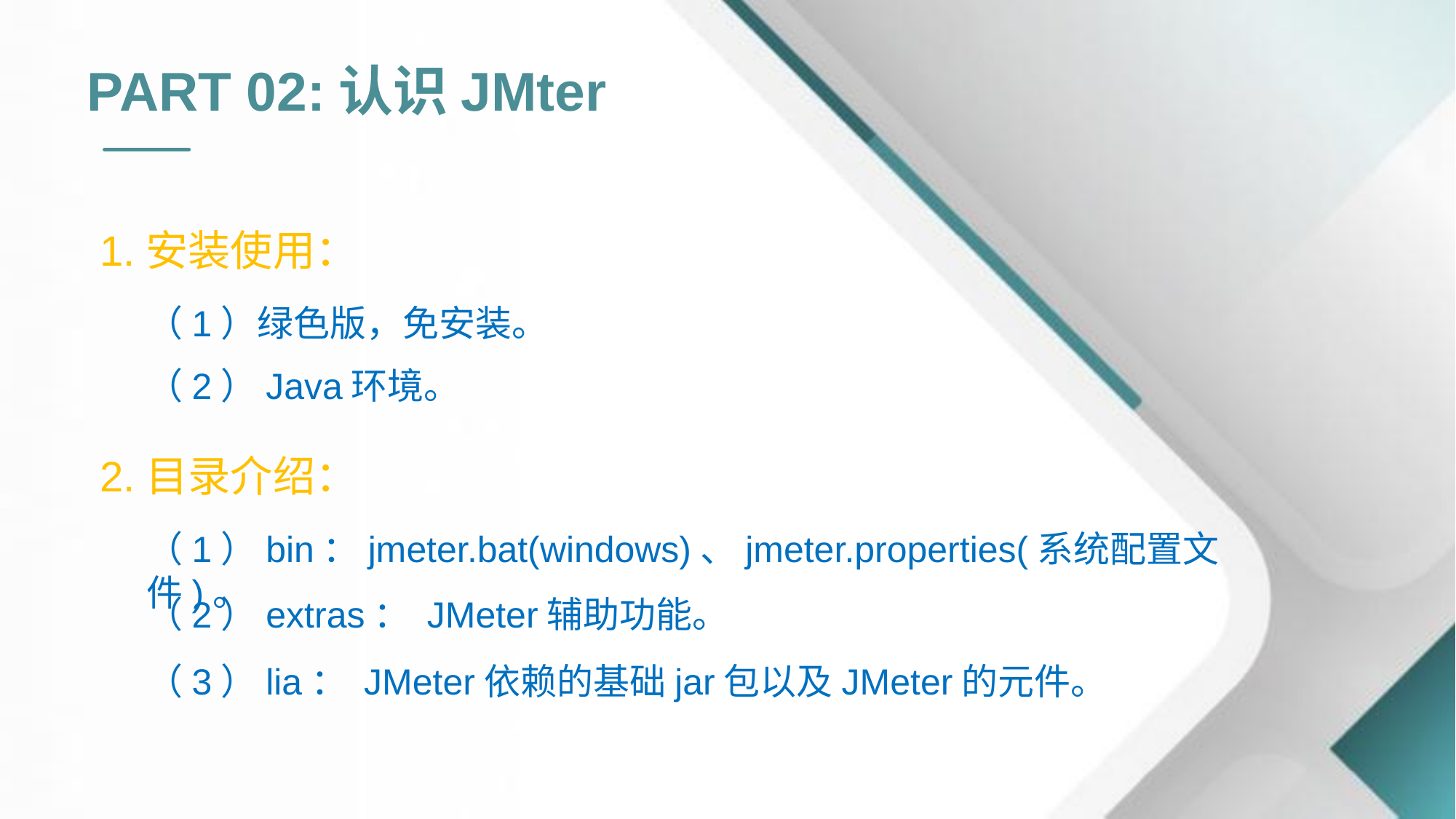

PART 02:认识JMter
1.安装使用：
（1）绿色版，免安装。
（2）Java环境。
2.目录介绍：
（1）bin：jmeter.bat(windows)、jmeter.properties(系统配置文件)。
（2）extras： JMeter辅助功能。
（3）lia： JMeter依赖的基础jar包以及JMeter的元件。